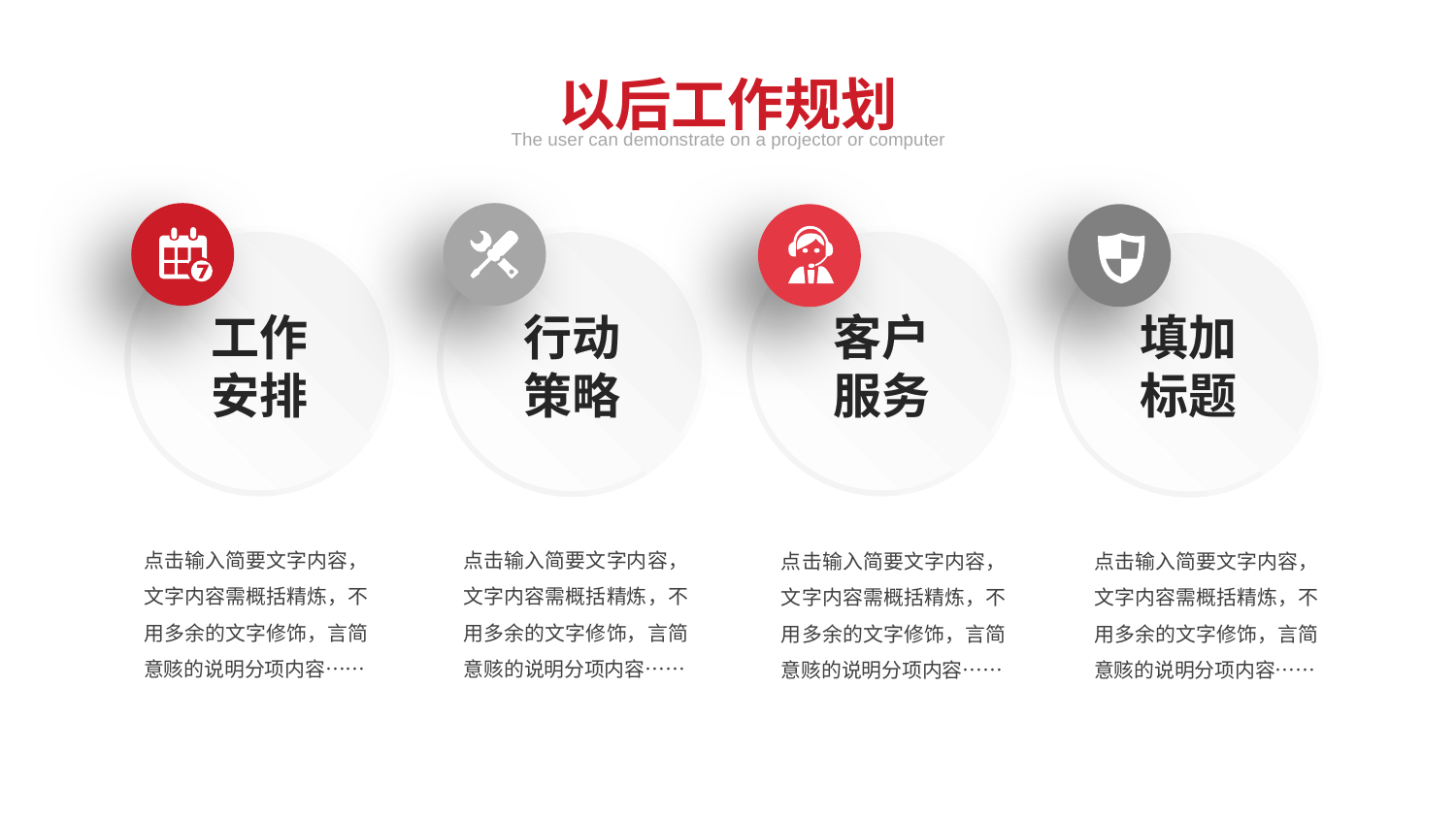

以后工作规划
The user can demonstrate on a projector or computer

工作
安排

客户
服务

行动
策略

填加
标题

点击输入简要文字内容，文字内容需概括精炼，不用多余的文字修饰，言简意赅的说明分项内容……
点击输入简要文字内容，文字内容需概括精炼，不用多余的文字修饰，言简意赅的说明分项内容……
点击输入简要文字内容，文字内容需概括精炼，不用多余的文字修饰，言简意赅的说明分项内容……
点击输入简要文字内容，文字内容需概括精炼，不用多余的文字修饰，言简意赅的说明分项内容……